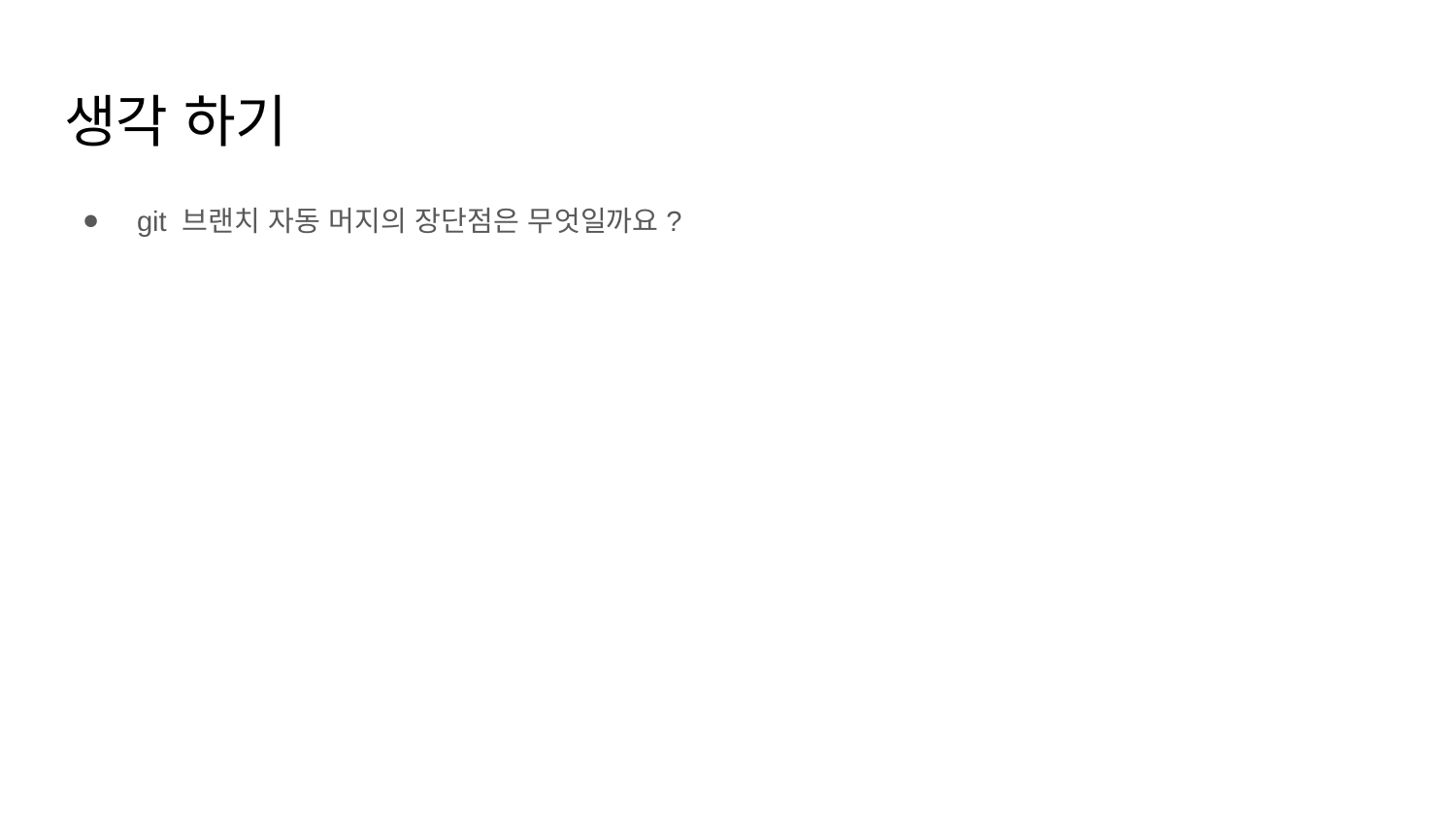

# 생각 하기
git 브랜치 자동 머지의 장단점은 무엇일까요?